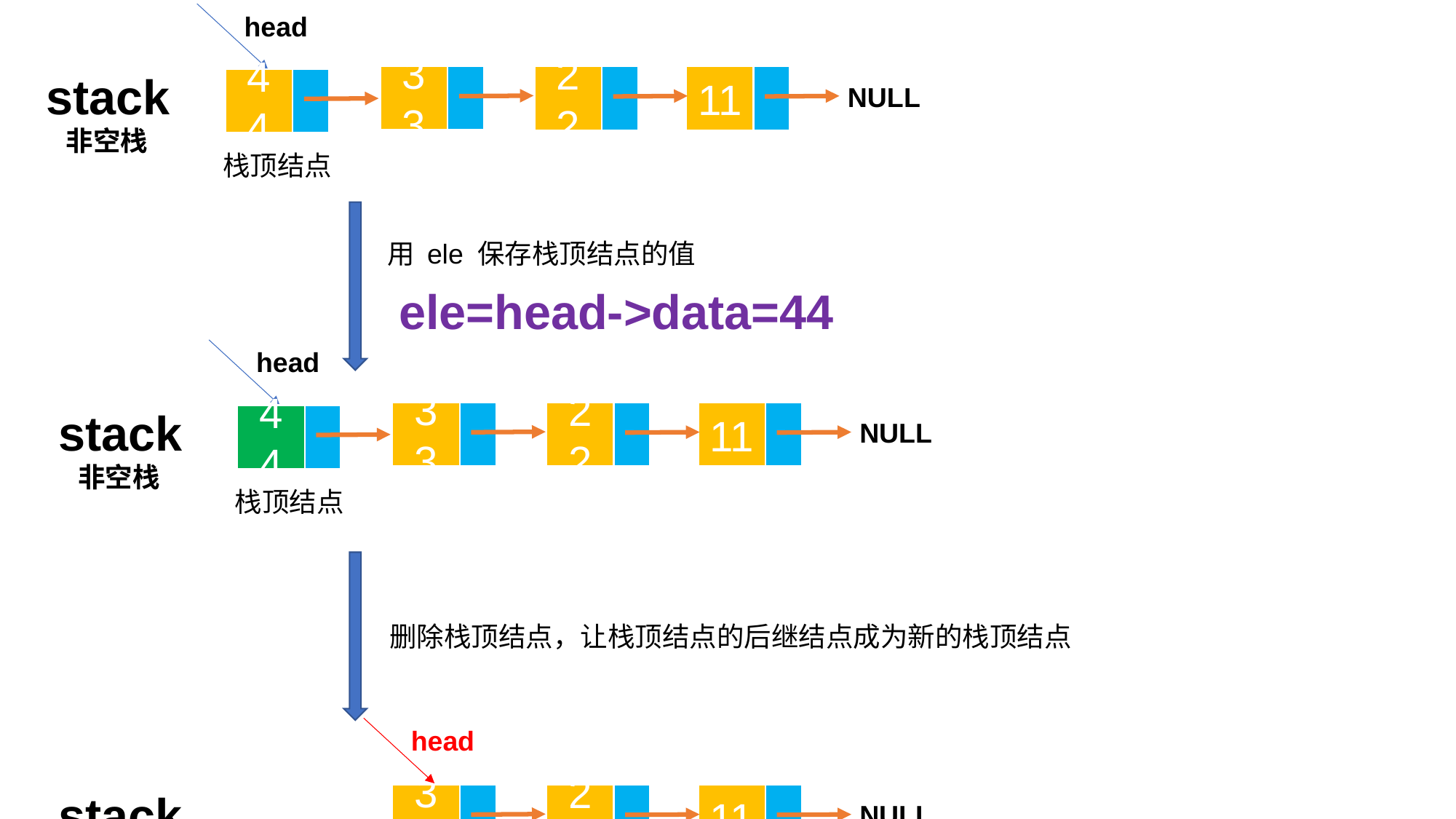

head
stack
33

22

11

44

NULL
非空栈
栈顶结点

用 ele 保存栈顶结点的值
ele=head->data=44
head
stack
33

22

11

44

NULL
非空栈
栈顶结点

删除栈顶结点，让栈顶结点的后继结点成为新的栈顶结点
head
stack
33

22

11

NULL
非空栈
栈顶结点